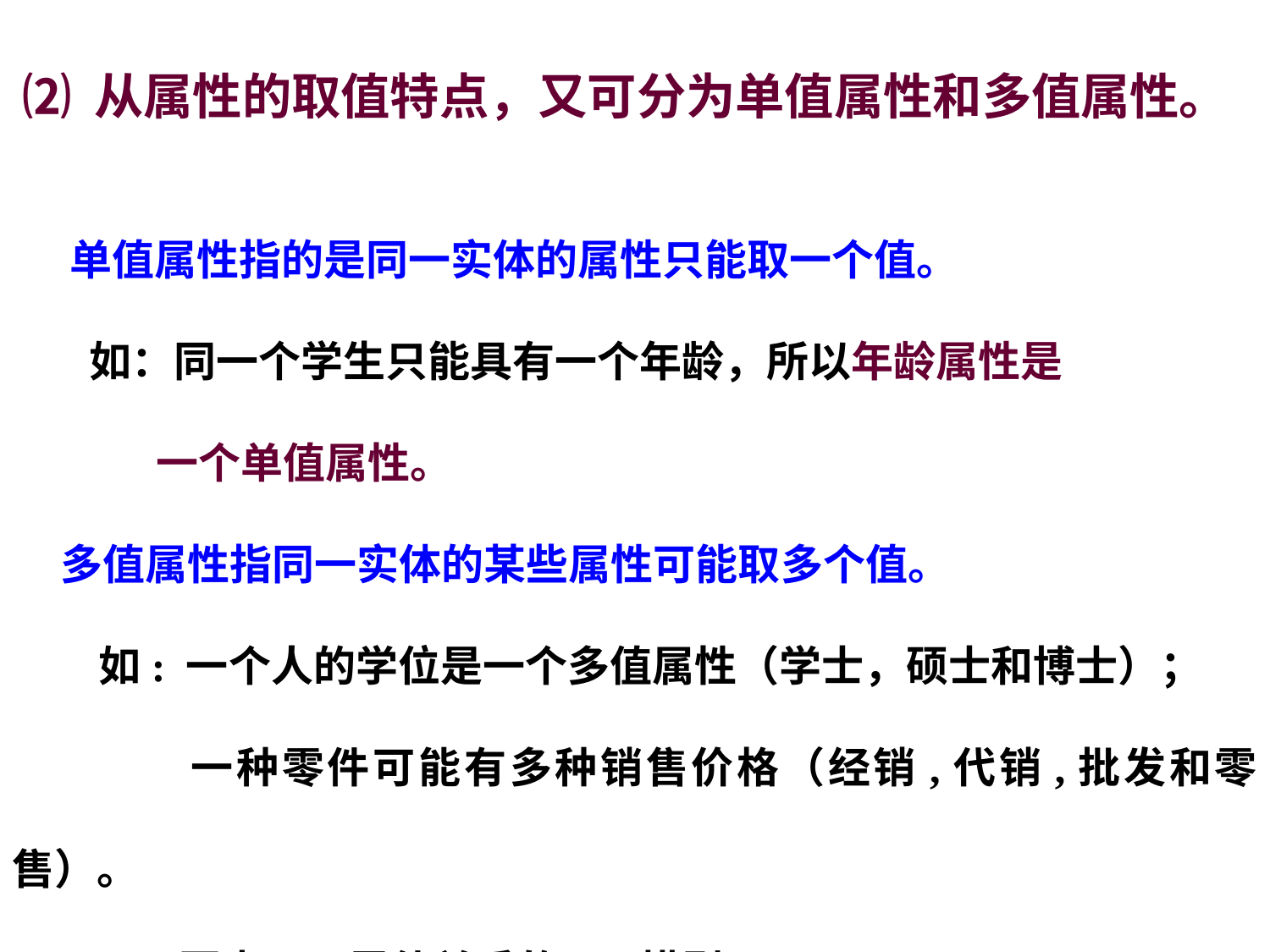

⑵ 从属性的取值特点，又可分为单值属性和多值属性。
     单值属性指的是同一实体的属性只能取一个值。
       如：同一个学生只能具有一个年龄，所以年龄属性是
              一个单值属性。
    多值属性指同一实体的某些属性可能取多个值。
        如: 一个人的学位是一个多值属性（学士，硕士和博士）；
             一种零件可能有多种销售价格（经销,代销,批发和零售）。
            下图表示了零件关系的ER模型。